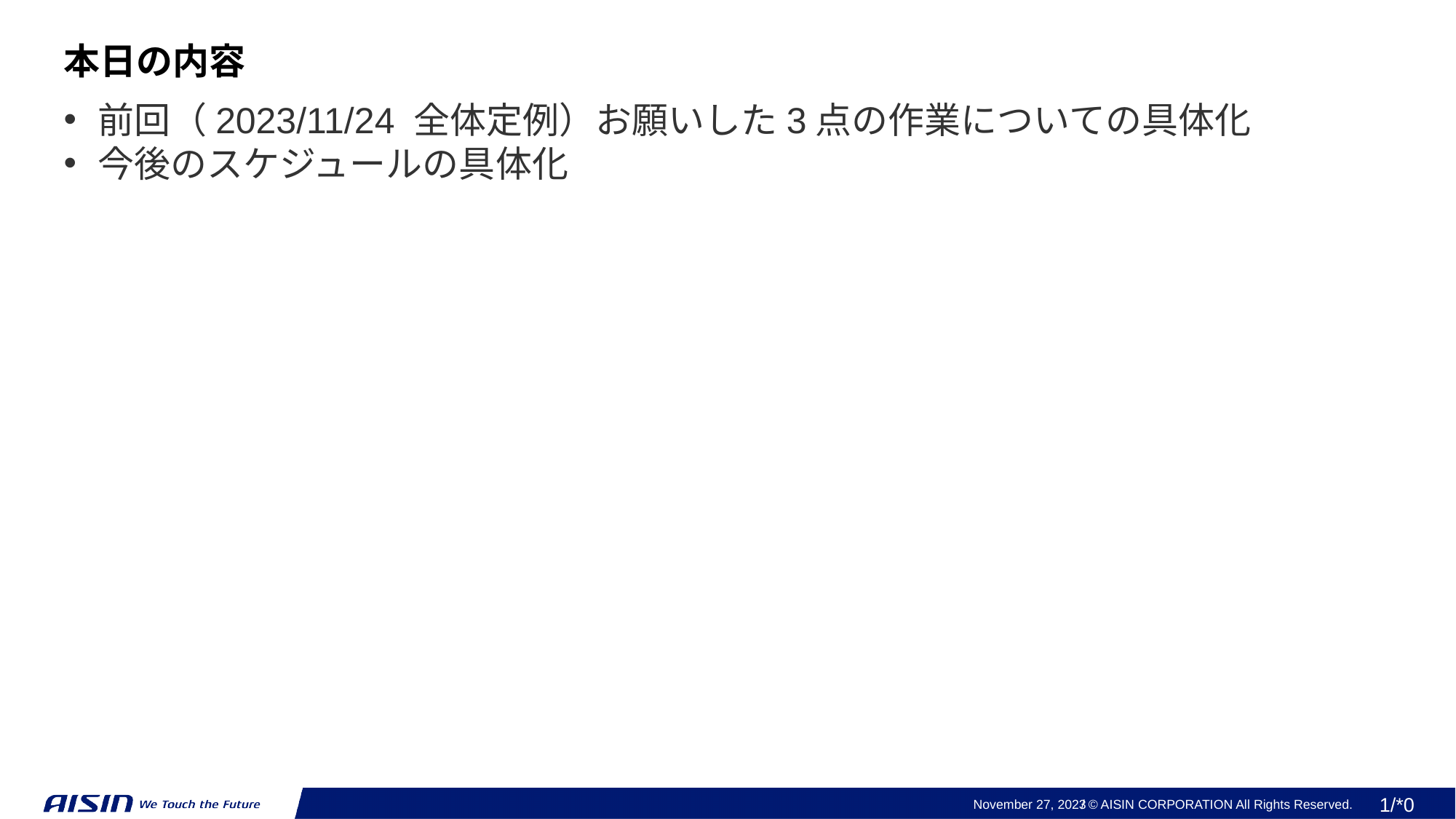

本日の内容
前回（2023/11/24 全体定例）お願いした3点の作業についての具体化
今後のスケジュールの具体化
November 27, 2023